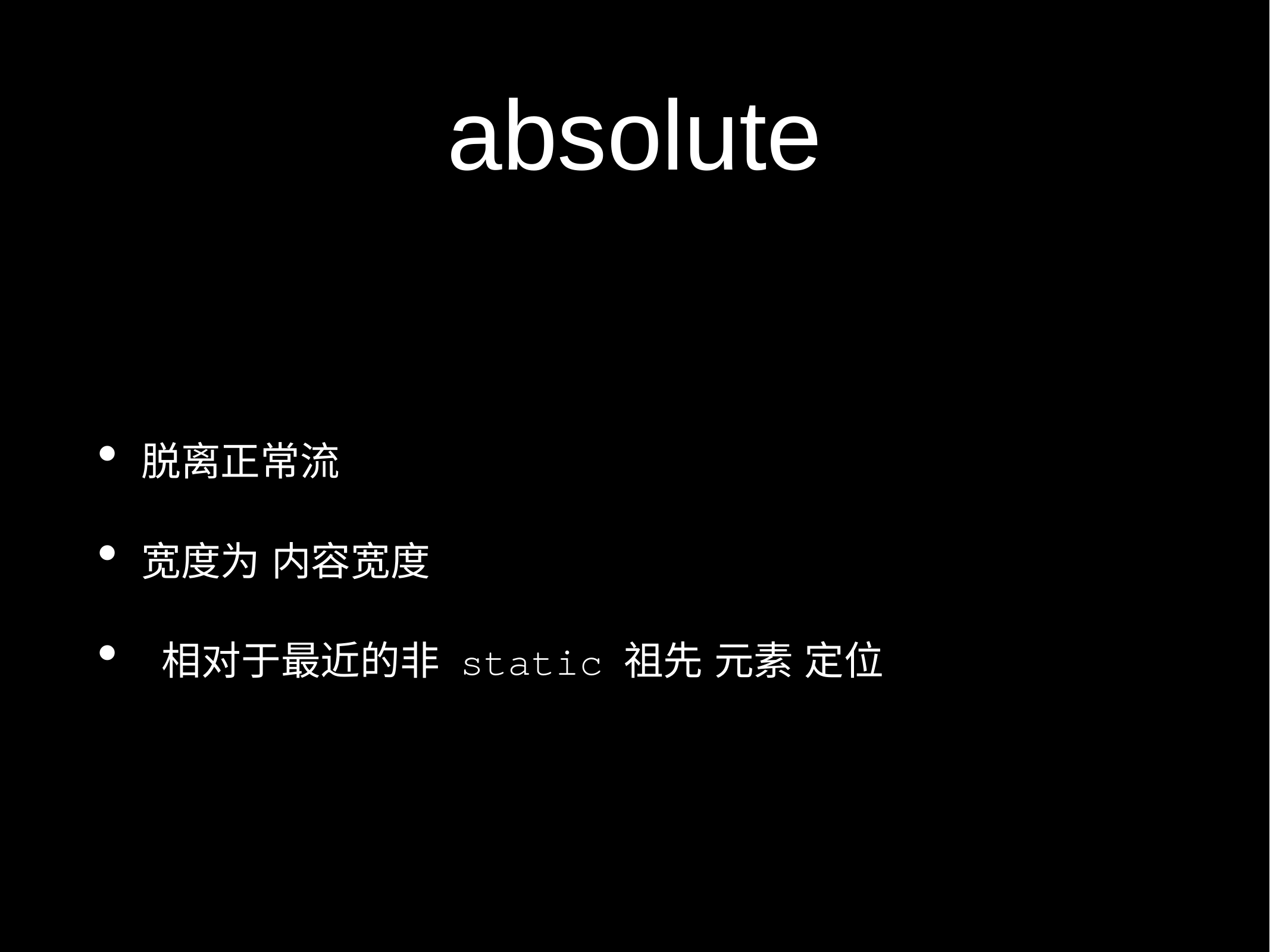

# absolute
脱离正常流
宽度为 内容宽度
 相对于最近的非 static 祖先 元素 定位